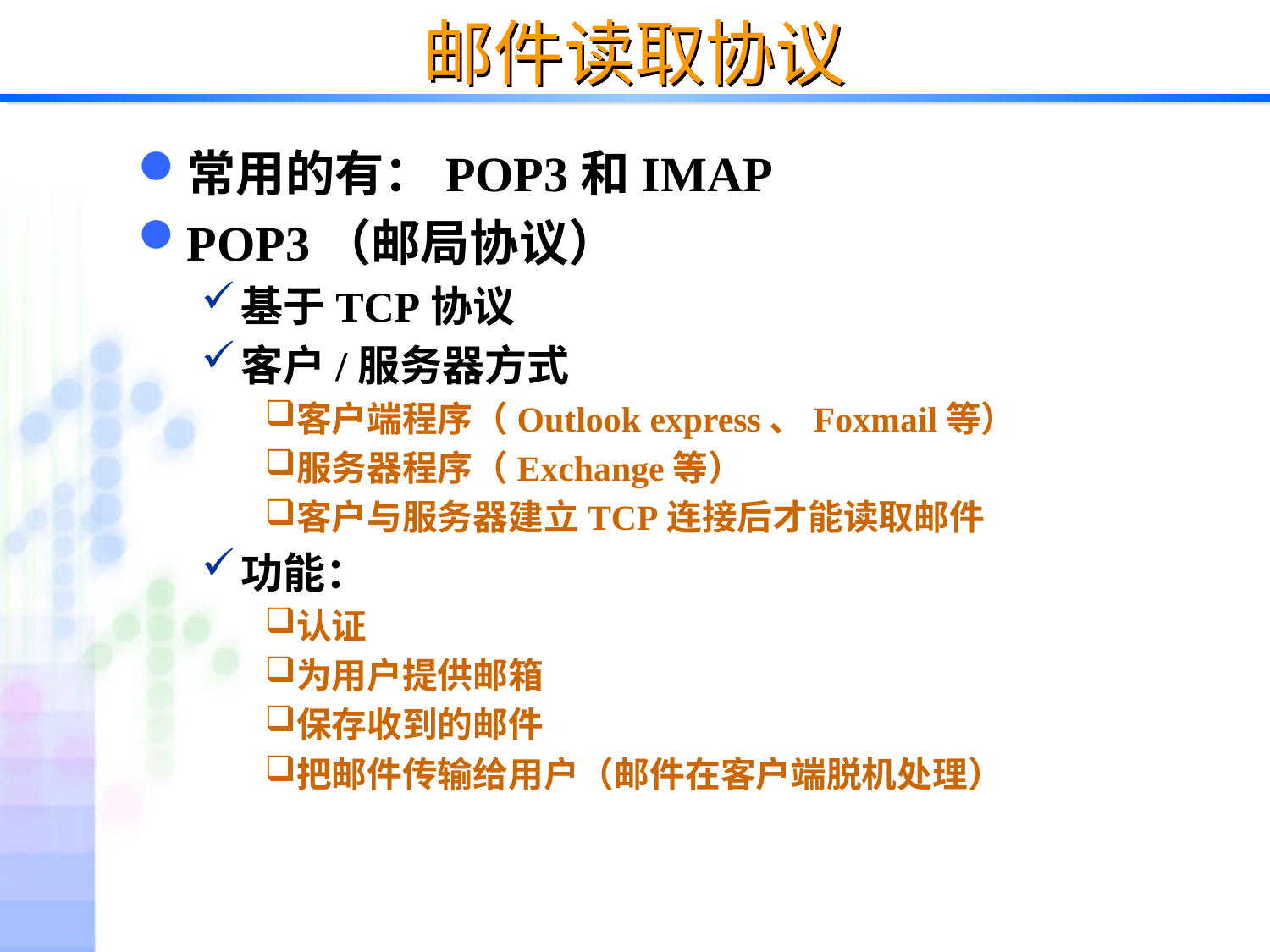

# 邮件读取协议
常用的有：POP3和IMAP
POP3（邮局协议）
基于TCP协议
客户/服务器方式
客户端程序（Outlook express、Foxmail等）
服务器程序（Exchange等）
客户与服务器建立TCP连接后才能读取邮件
功能：
认证
为用户提供邮箱
保存收到的邮件
把邮件传输给用户（邮件在客户端脱机处理）